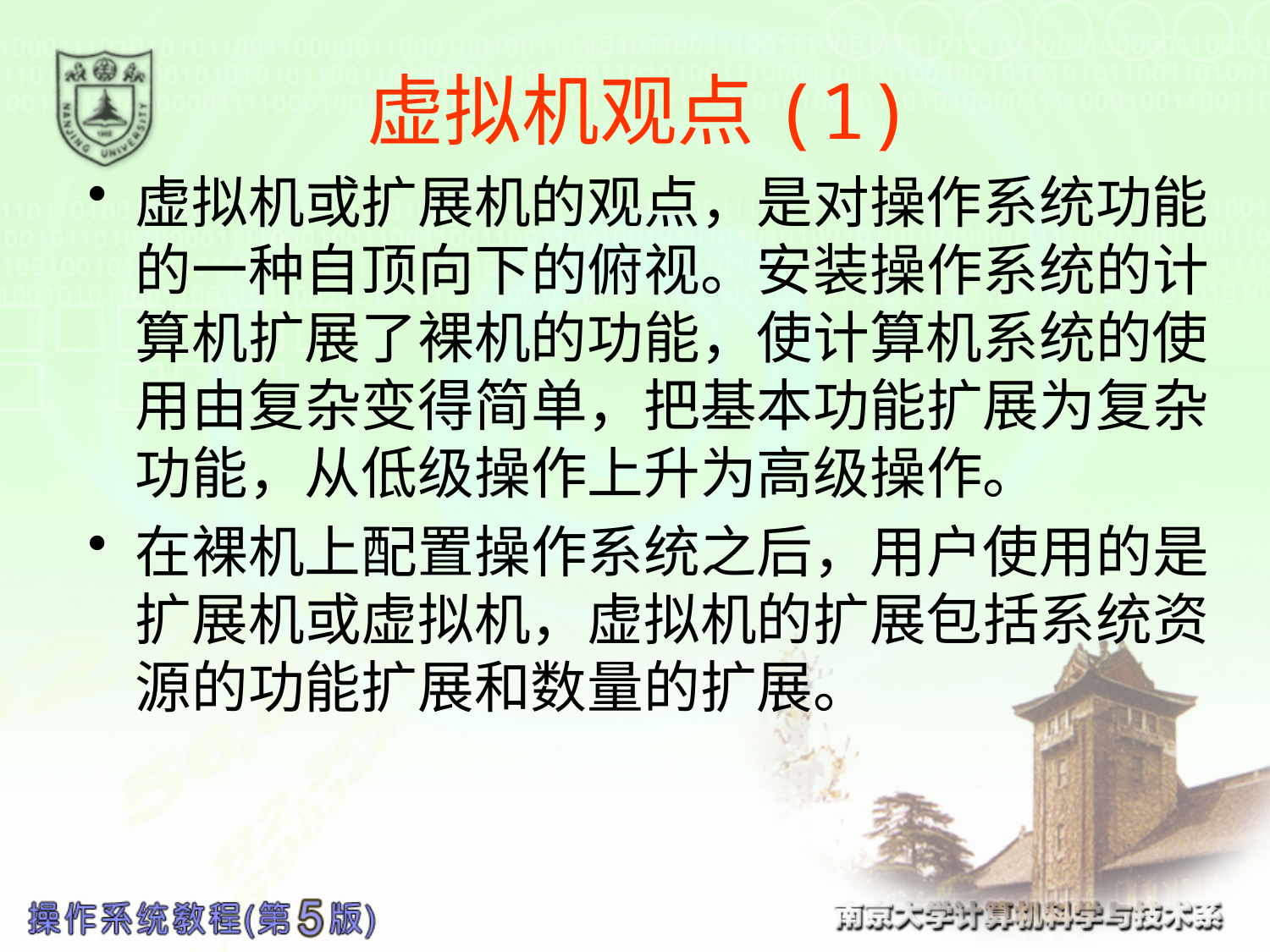

# 虚拟机观点(1)
虚拟机或扩展机的观点，是对操作系统功能的一种自顶向下的俯视。安装操作系统的计算机扩展了裸机的功能，使计算机系统的使用由复杂变得简单，把基本功能扩展为复杂功能，从低级操作上升为高级操作。
在裸机上配置操作系统之后，用户使用的是扩展机或虚拟机，虚拟机的扩展包括系统资源的功能扩展和数量的扩展。